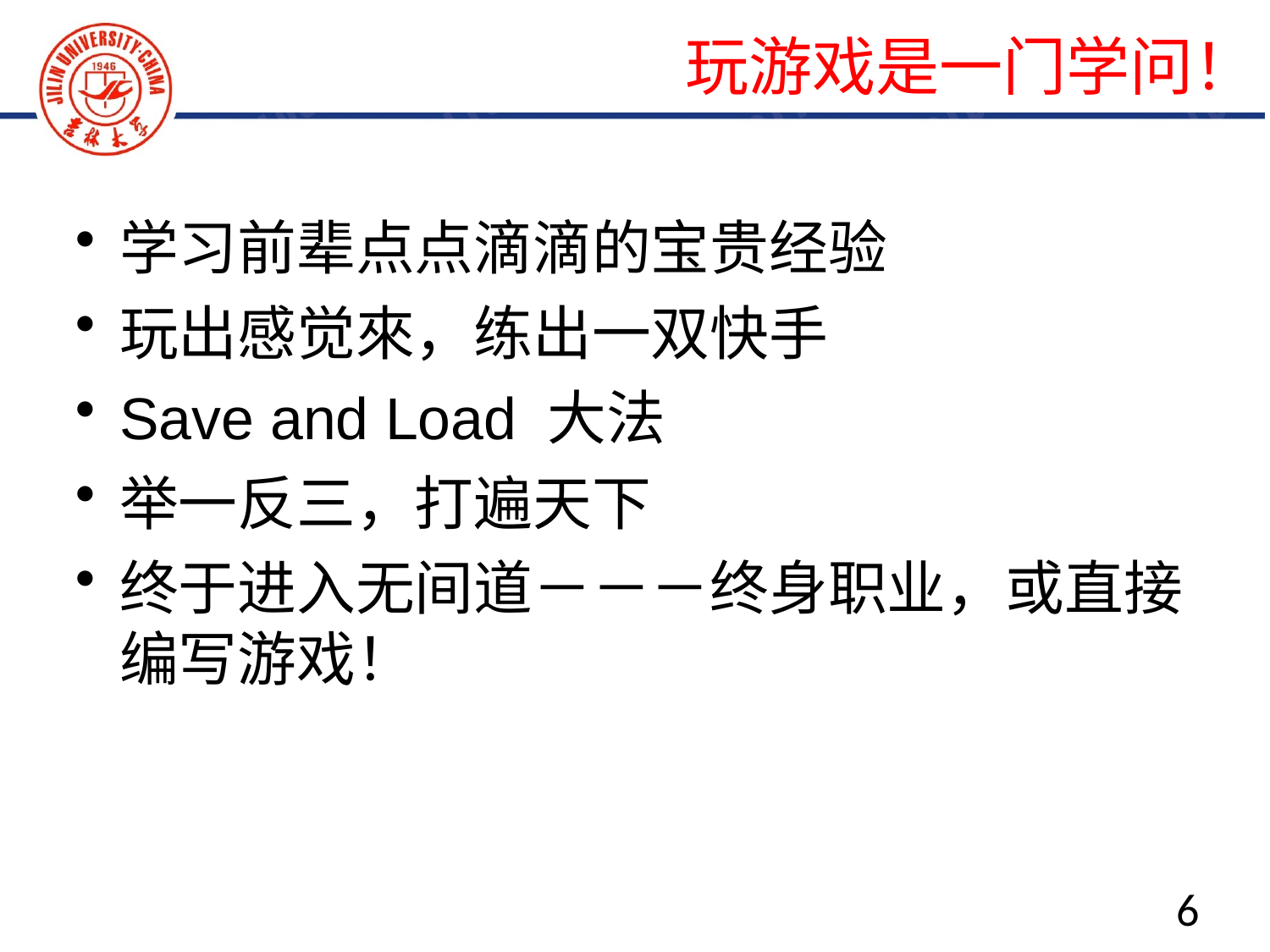

玩游戏是一门学问！
学习前辈点点滴滴的宝贵经验
玩出感觉來，练出一双快手
Save and Load 大法
举一反三，打遍天下
终于进入无间道－－－终身职业，或直接编写游戏！
6